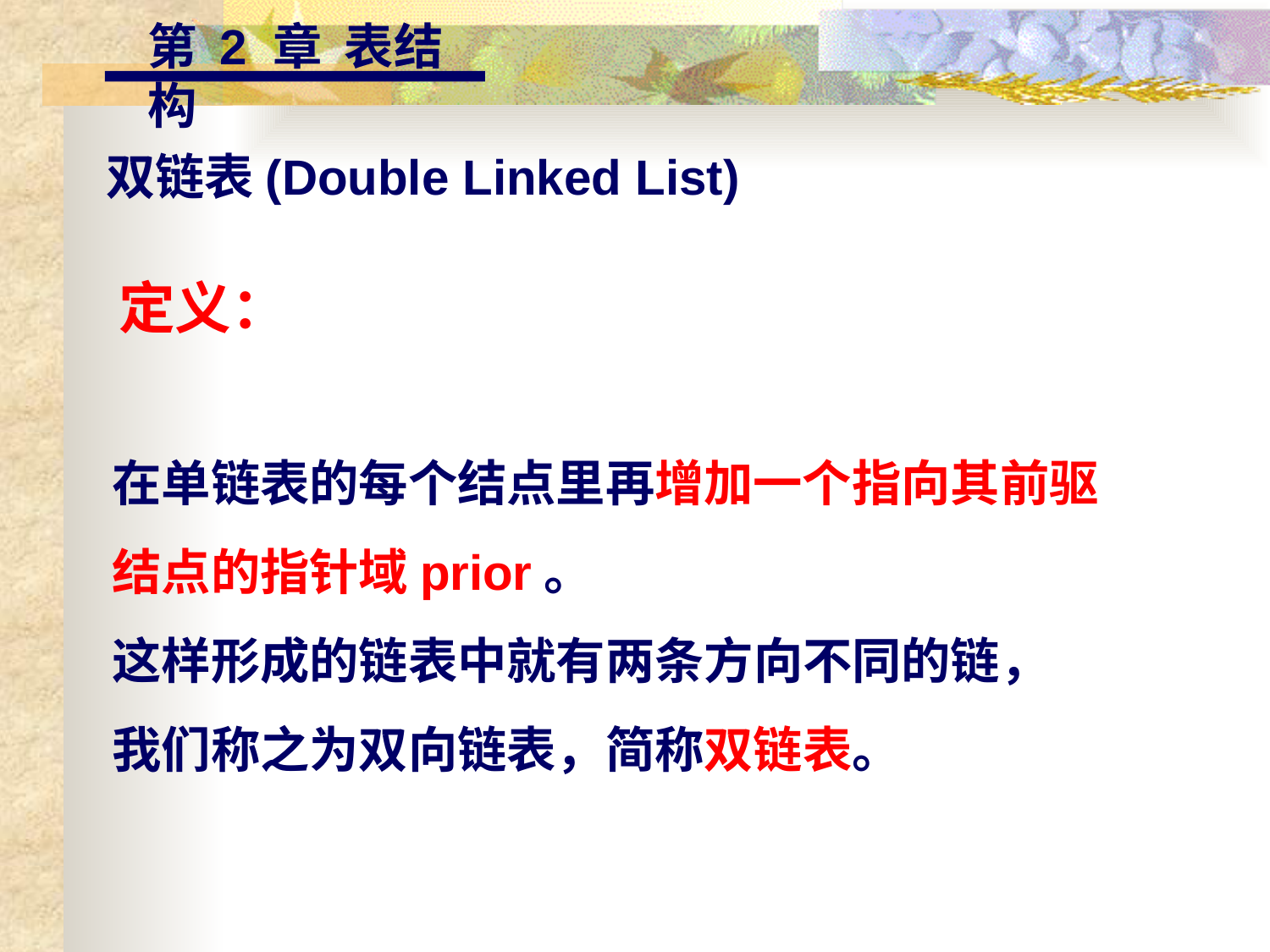

第 2 章  表结构

双链表(Double Linked List)
定义：
在单链表的每个结点里再增加一个指向其前驱结点的指针域prior。
这样形成的链表中就有两条方向不同的链，
我们称之为双向链表，简称双链表。